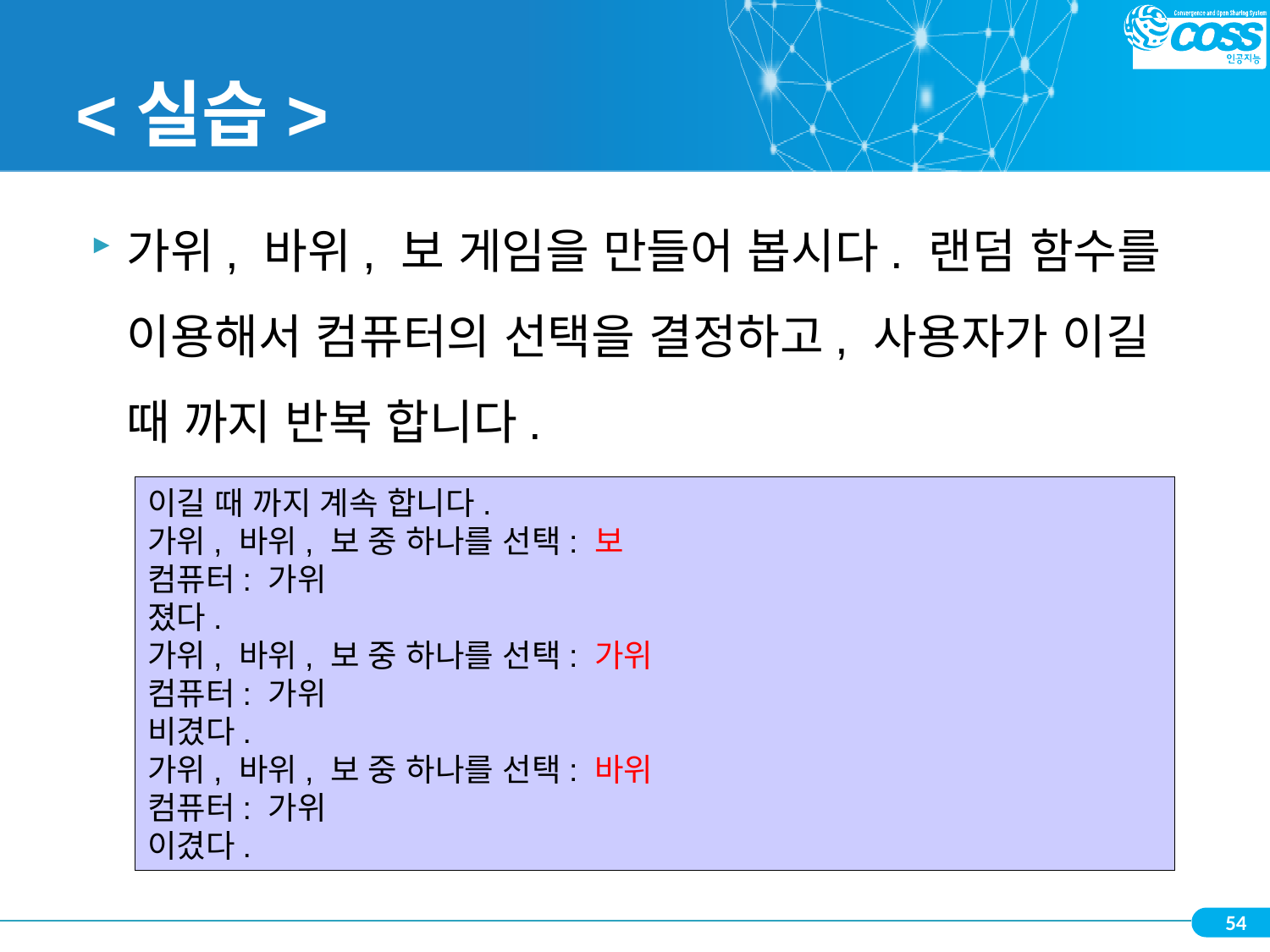

# <실습>
가위, 바위, 보 게임을 만들어 봅시다. 랜덤 함수를 이용해서 컴퓨터의 선택을 결정하고, 사용자가 이길 때 까지 반복 합니다.
이길 때 까지 계속 합니다.
가위, 바위, 보 중 하나를 선택: 보
컴퓨터: 가위
졌다.
가위, 바위, 보 중 하나를 선택: 가위
컴퓨터: 가위
비겼다.
가위, 바위, 보 중 하나를 선택: 바위
컴퓨터: 가위
이겼다.